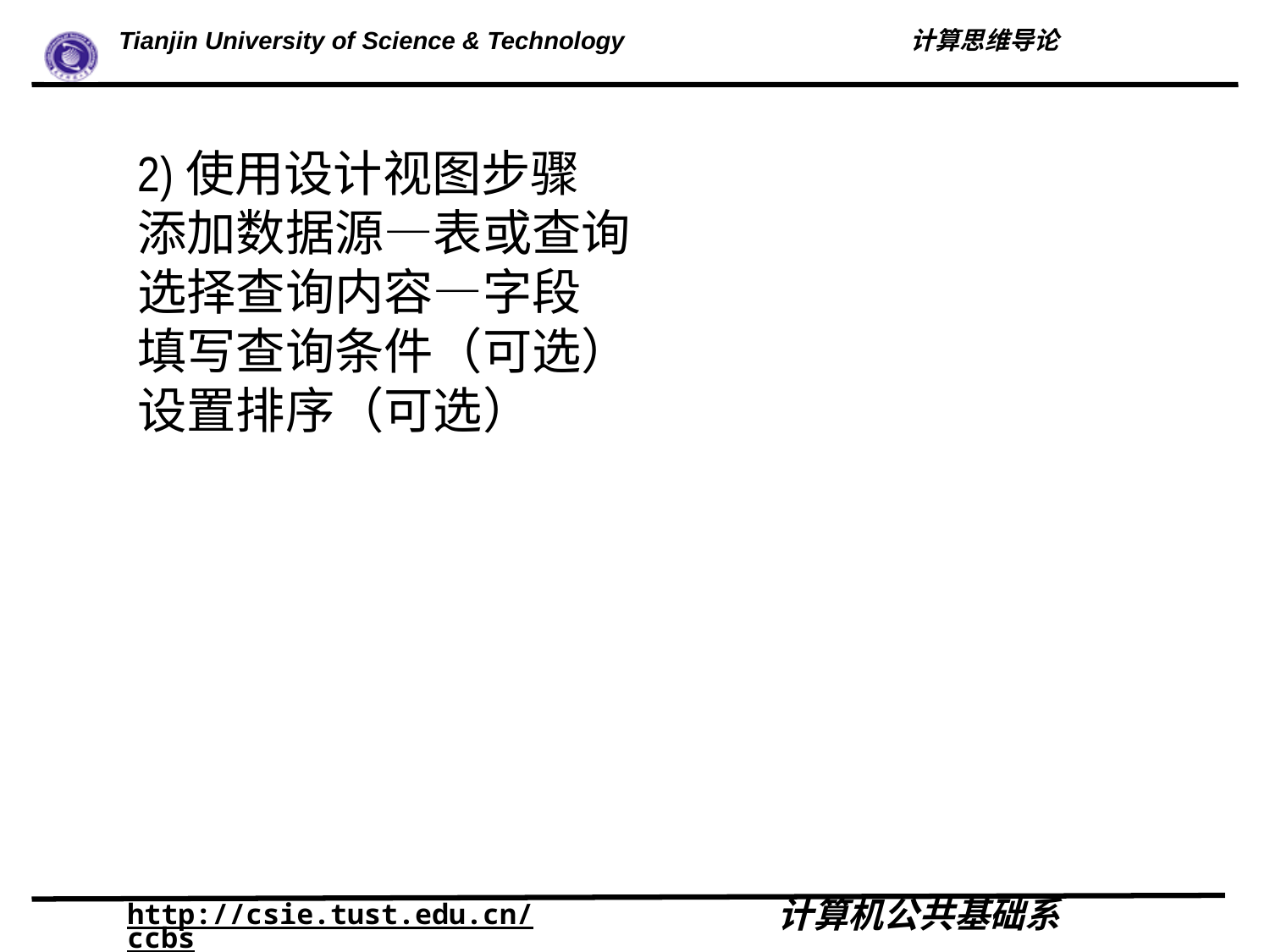

2)使用设计视图步骤
添加数据源—表或查询
选择查询内容—字段
填写查询条件（可选）
设置排序（可选）